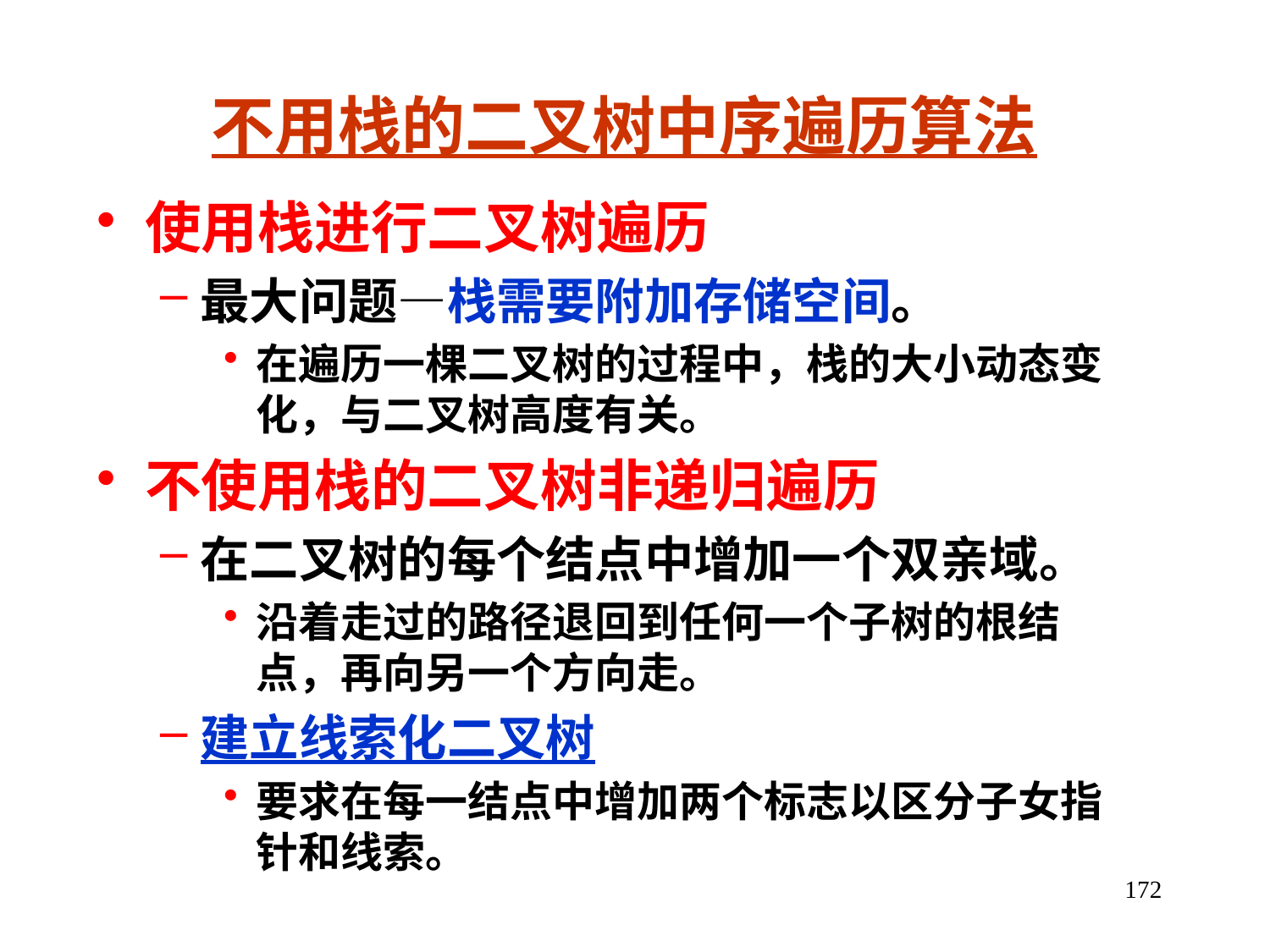

不用栈的二叉树中序遍历算法
使用栈进行二叉树遍历
最大问题—栈需要附加存储空间。
在遍历一棵二叉树的过程中，栈的大小动态变化，与二叉树高度有关。
不使用栈的二叉树非递归遍历
在二叉树的每个结点中增加一个双亲域。
沿着走过的路径退回到任何一个子树的根结点，再向另一个方向走。
建立线索化二叉树
要求在每一结点中增加两个标志以区分子女指针和线索。
172